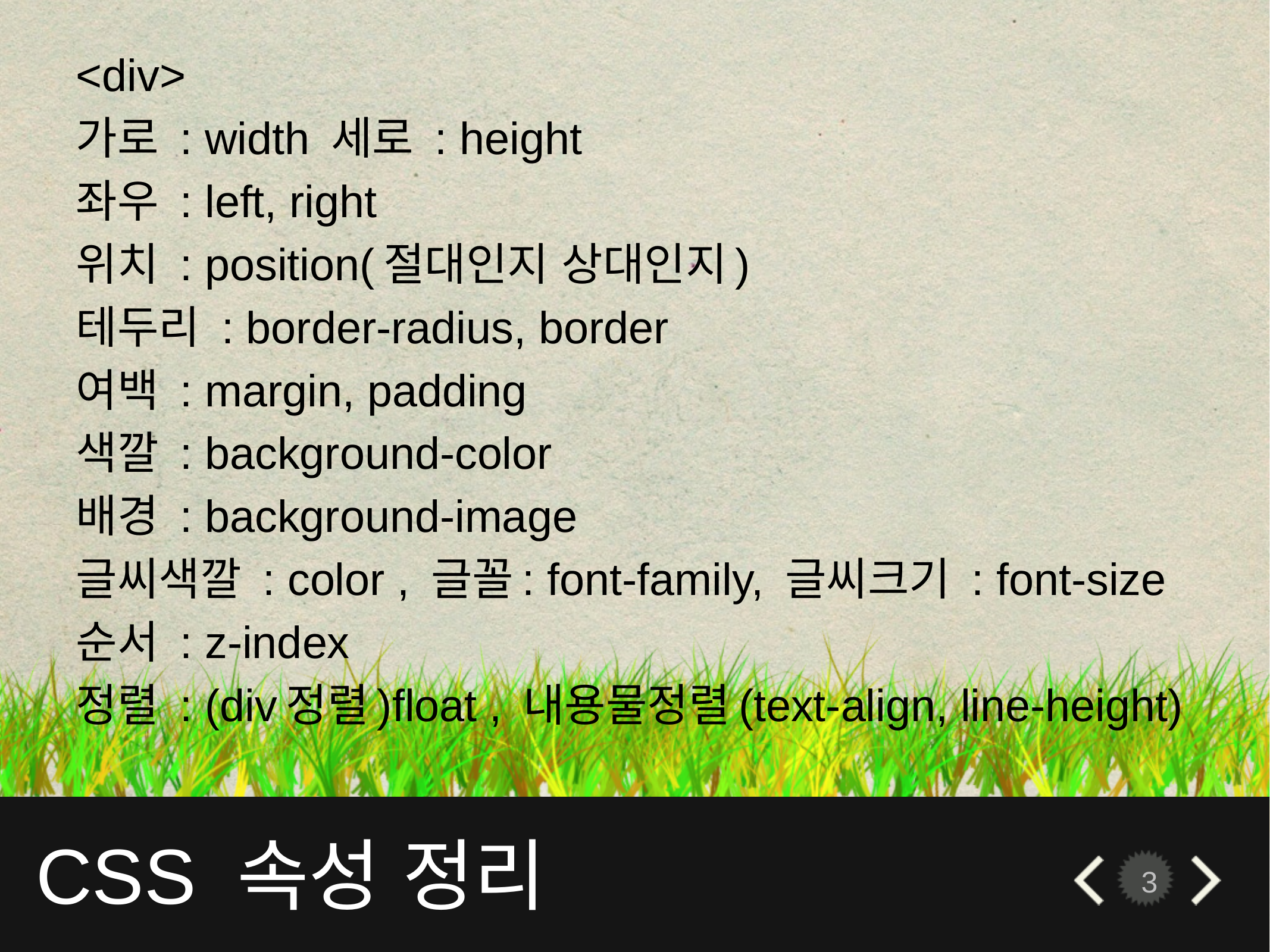

<div>
가로 : width 세로 : height
좌우 : left, right
위치 : position(절대인지 상대인지)
테두리 : border-radius, border
여백 : margin, padding
색깔 : background-color
배경 : background-image
글씨색깔 : color , 글꼴: font-family, 글씨크기 : font-size
순서 : z-index
정렬 : (div정렬)float , 내용물정렬(text-align, line-height)

# CSS 속성 정리
3